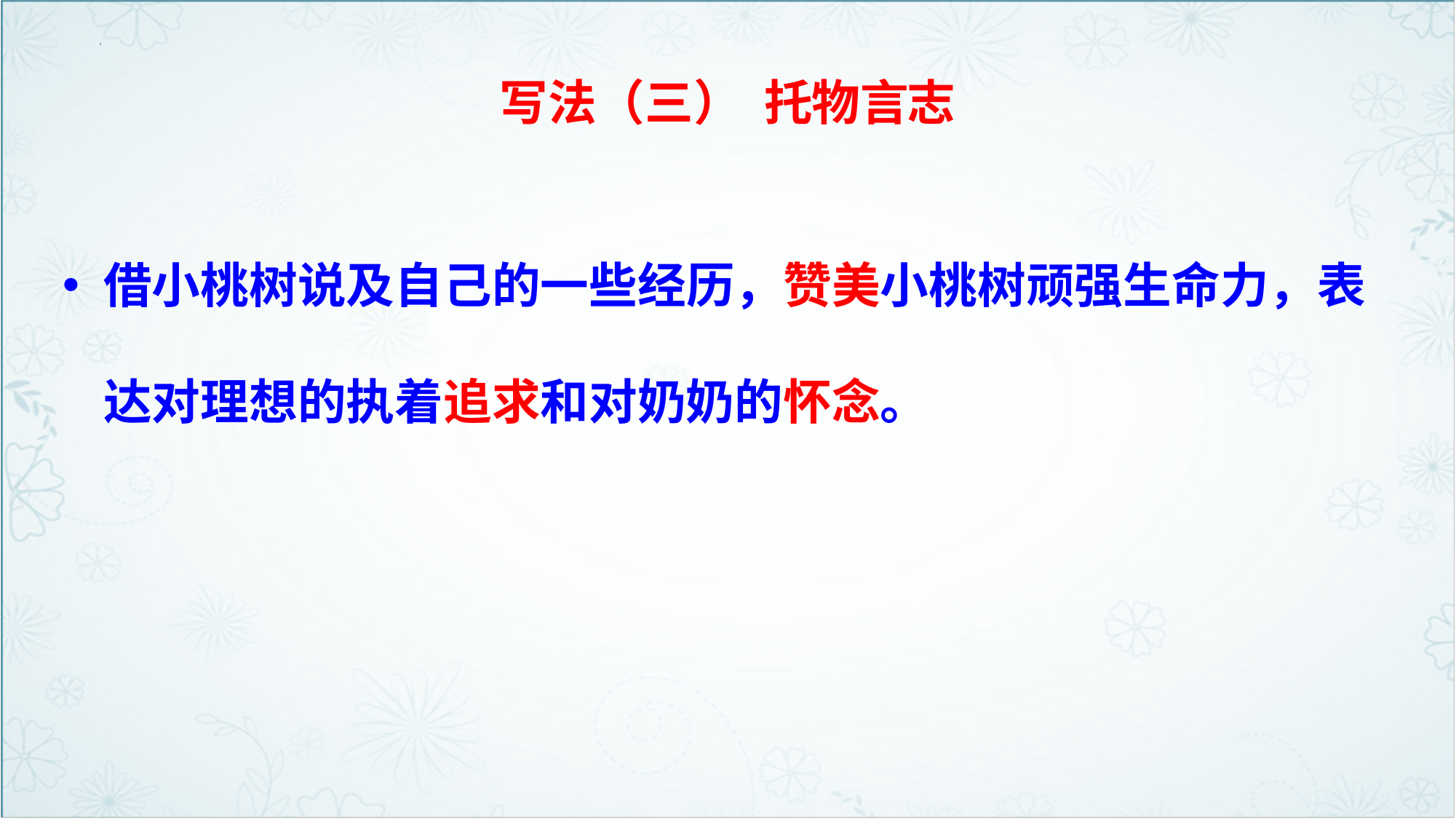

# 写法（三）  托物言志
借小桃树说及自己的一些经历，赞美小桃树顽强生命力，表达对理想的执着追求和对奶奶的怀念。